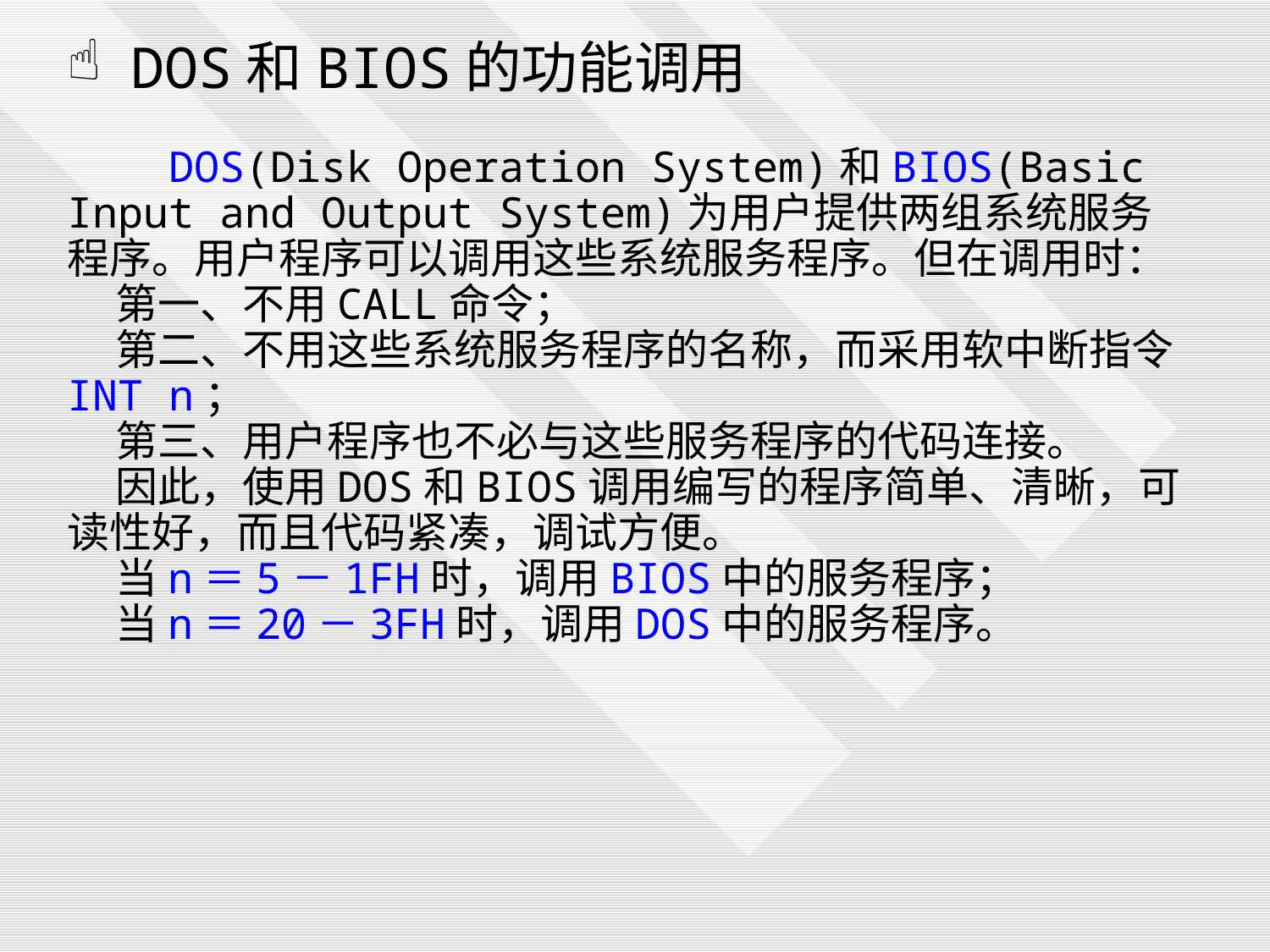

DOS和BIOS的功能调用

    DOS(Disk Operation System)和BIOS(Basic Input and Output System)为用户提供两组系统服务程序。用户程序可以调用这些系统服务程序。但在调用时：
    第一、不用CALL命令；
    第二、不用这些系统服务程序的名称，而采用软中断指令INT n；
    第三、用户程序也不必与这些服务程序的代码连接。
    因此，使用DOS和BIOS调用编写的程序简单、清晰，可读性好，而且代码紧凑，调试方便。
    当n＝5－1FH时，调用BIOS中的服务程序；
    当n＝20－3FH时，调用DOS中的服务程序。